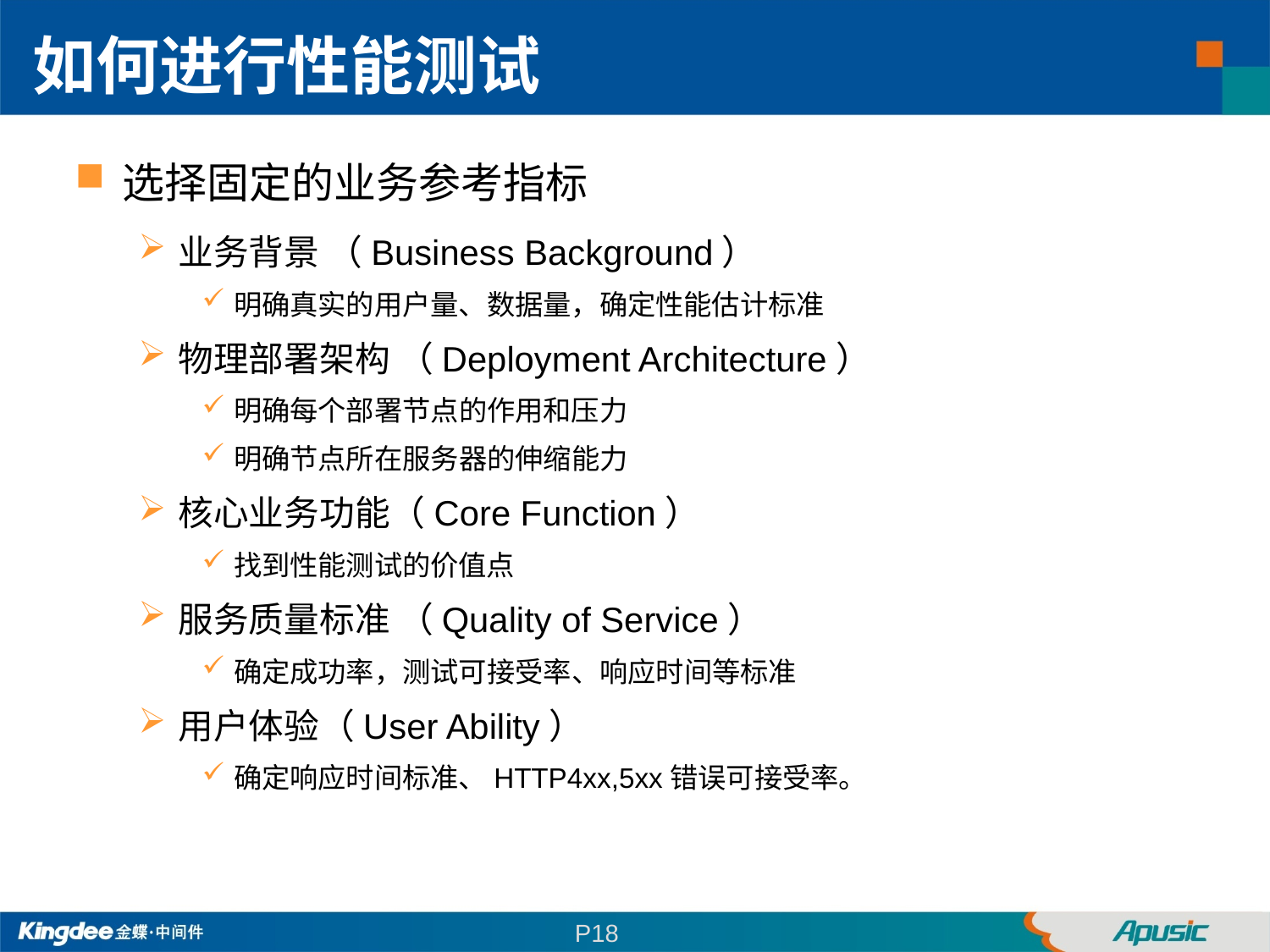

如何进行性能测试
选择固定的业务参考指标
业务背景 （Business Background）
明确真实的用户量、数据量，确定性能估计标准
物理部署架构 （Deployment Architecture）
明确每个部署节点的作用和压力
明确节点所在服务器的伸缩能力
核心业务功能（Core Function）
找到性能测试的价值点
服务质量标准 （Quality of Service）
确定成功率，测试可接受率、响应时间等标准
用户体验（User Ability）
确定响应时间标准、HTTP4xx,5xx错误可接受率。